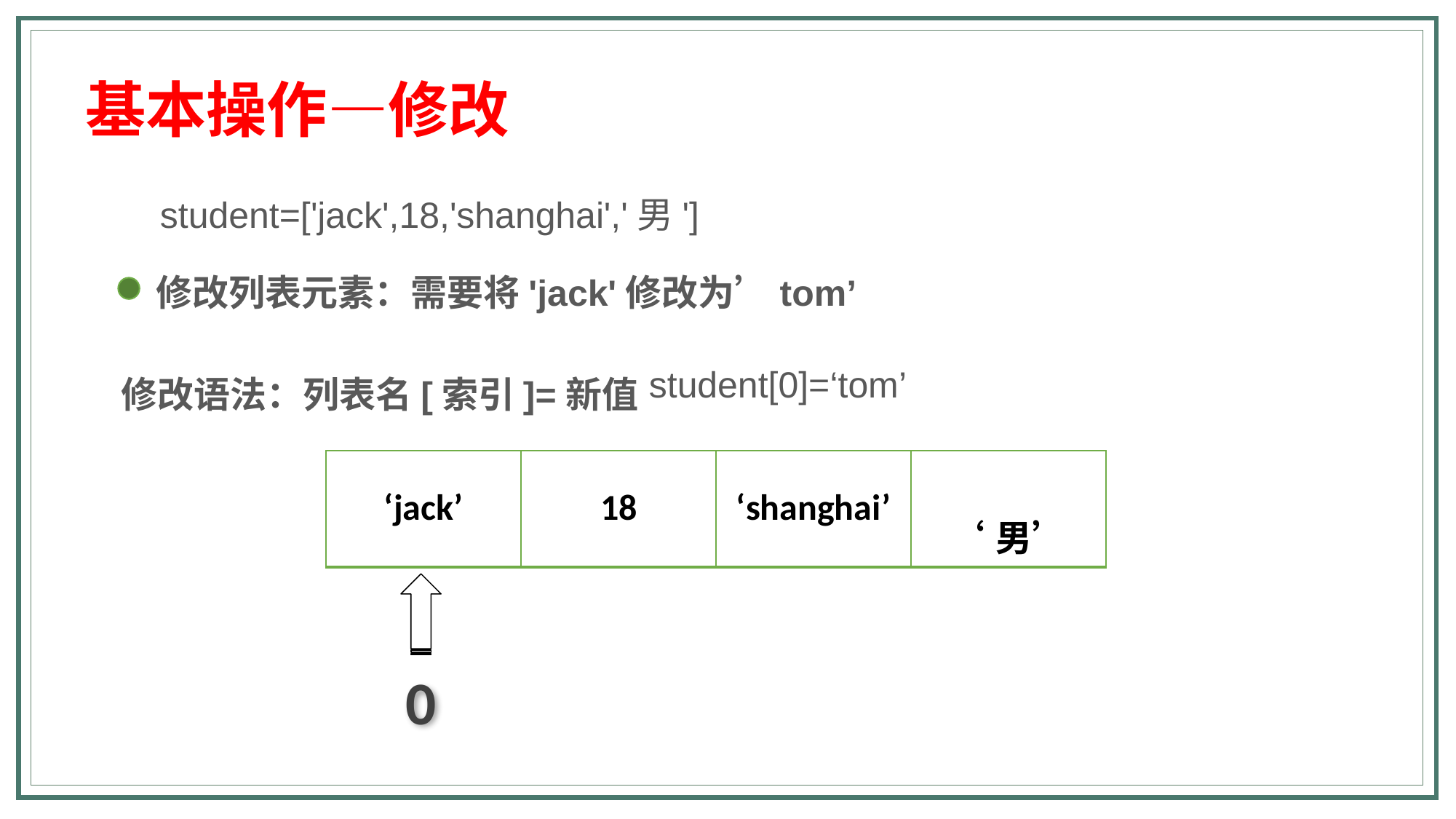

基本操作—修改
student=['jack',18,'shanghai','男']
修改列表元素：需要将'jack'修改为’tom’

修改语法：列表名[索引]=新值
student[0]=‘tom’
| ‘jack’ | 18 | ‘shanghai’ | ‘男’ |
| --- | --- | --- | --- |

0